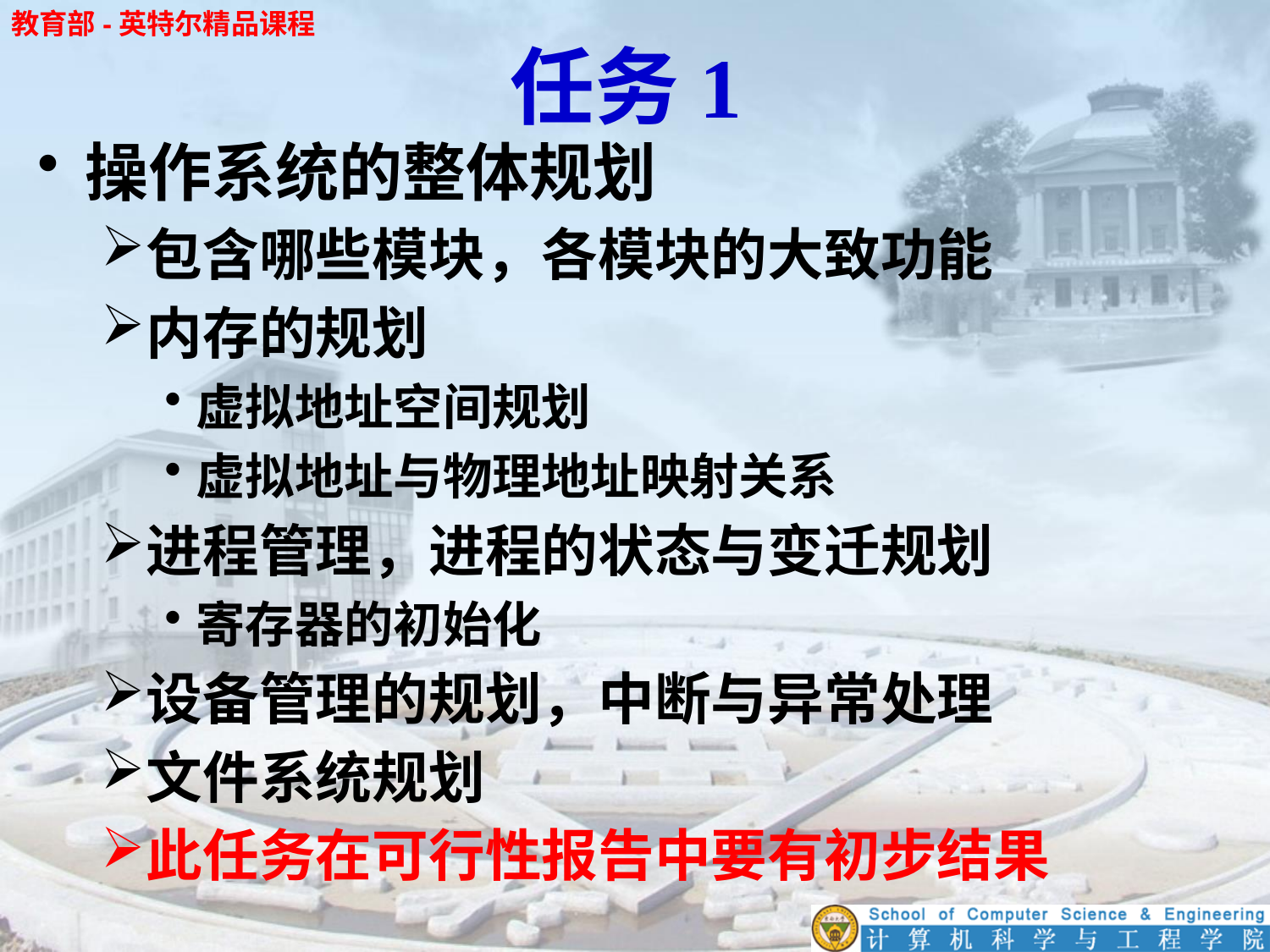

# 任务1
操作系统的整体规划
包含哪些模块，各模块的大致功能
内存的规划
虚拟地址空间规划
虚拟地址与物理地址映射关系
进程管理，进程的状态与变迁规划
寄存器的初始化
设备管理的规划，中断与异常处理
文件系统规划
此任务在可行性报告中要有初步结果